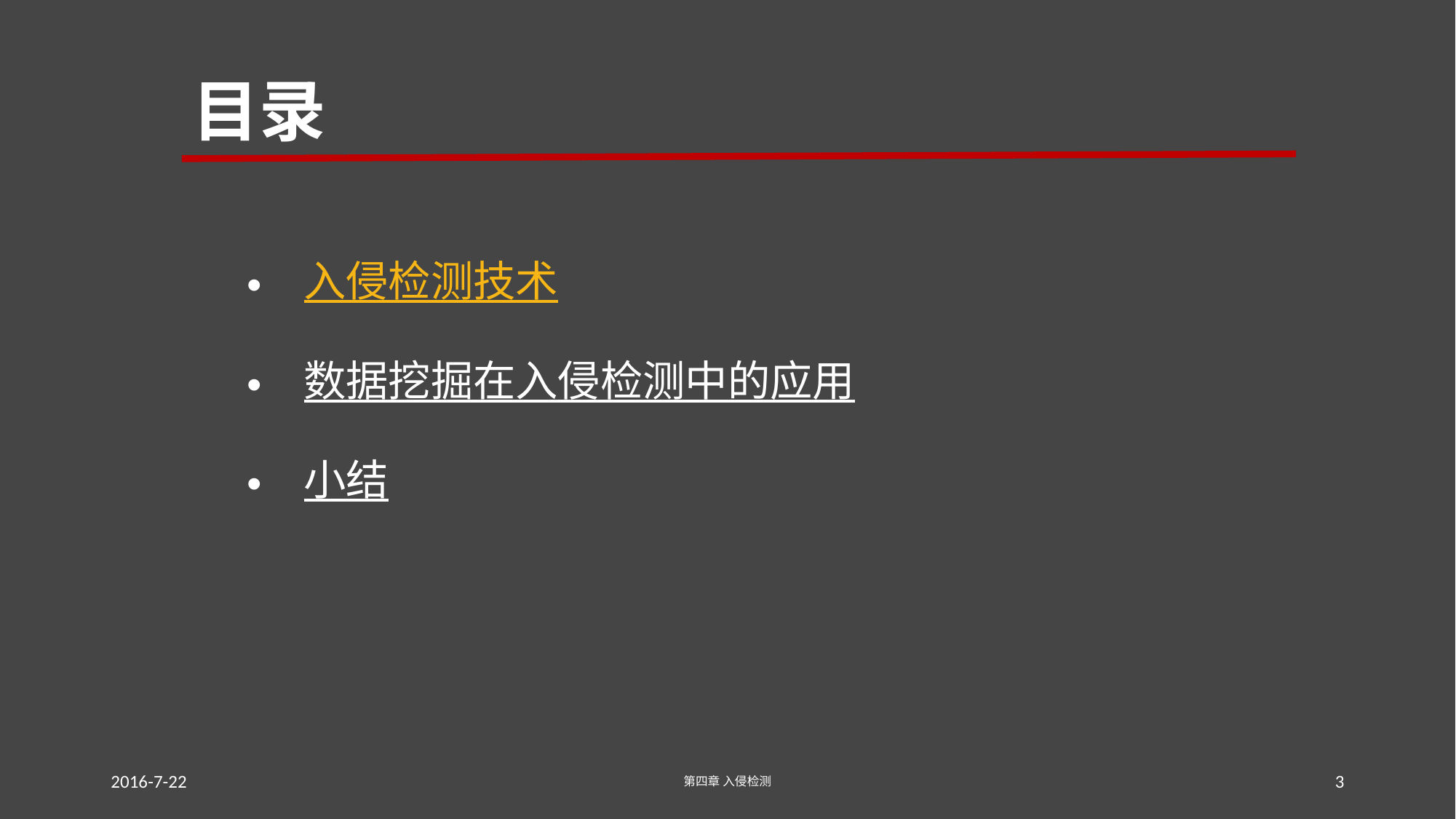

# 目录
  入侵检测技术
  数据挖掘在入侵检测中的应用
  小结

2016-7-22
第四章 入侵检测
3